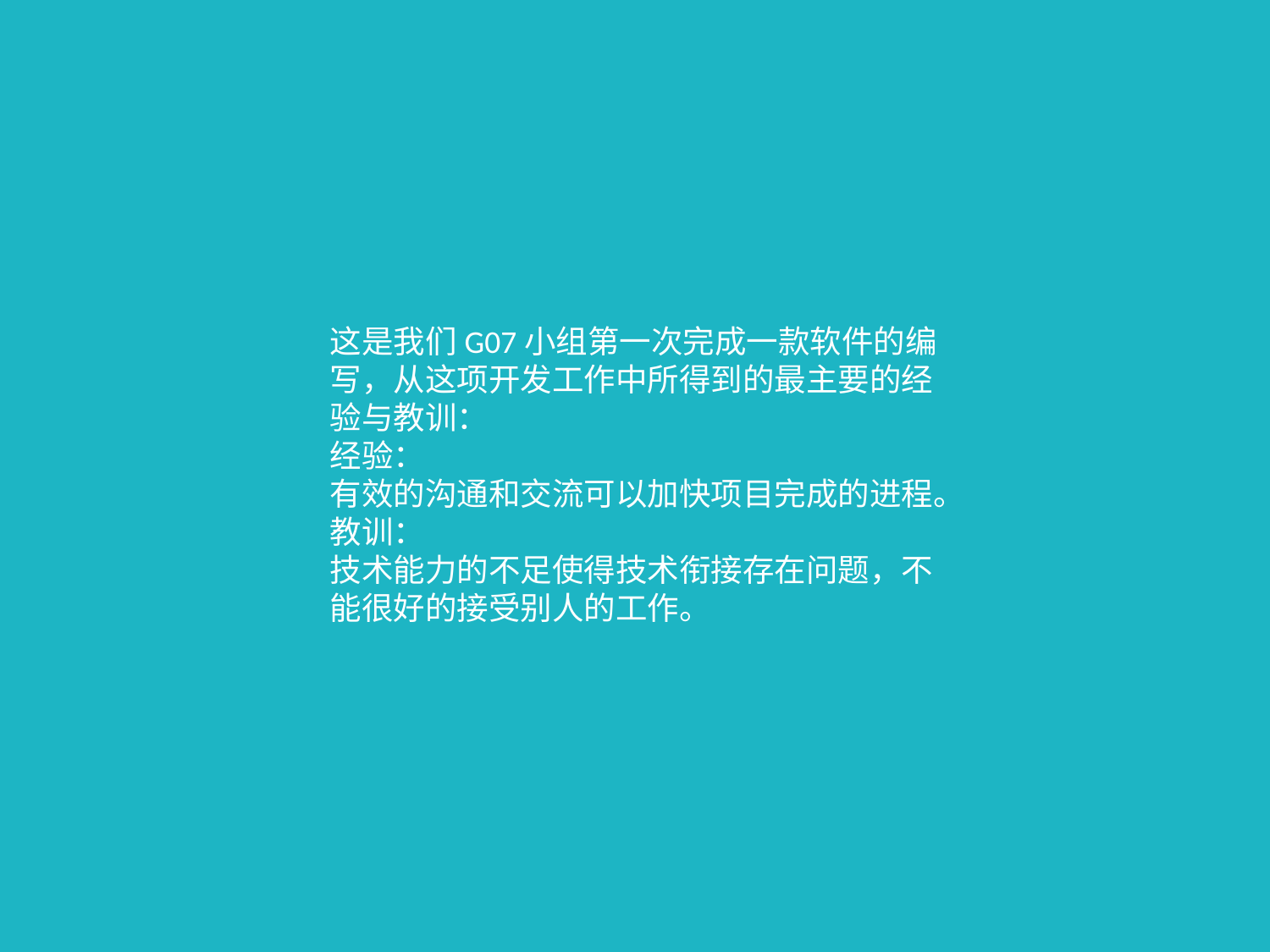

这是我们G07小组第一次完成一款软件的编写，从这项开发工作中所得到的最主要的经验与教训：
经验：
有效的沟通和交流可以加快项目完成的进程。
教训：
技术能力的不足使得技术衔接存在问题，不能很好的接受别人的工作。